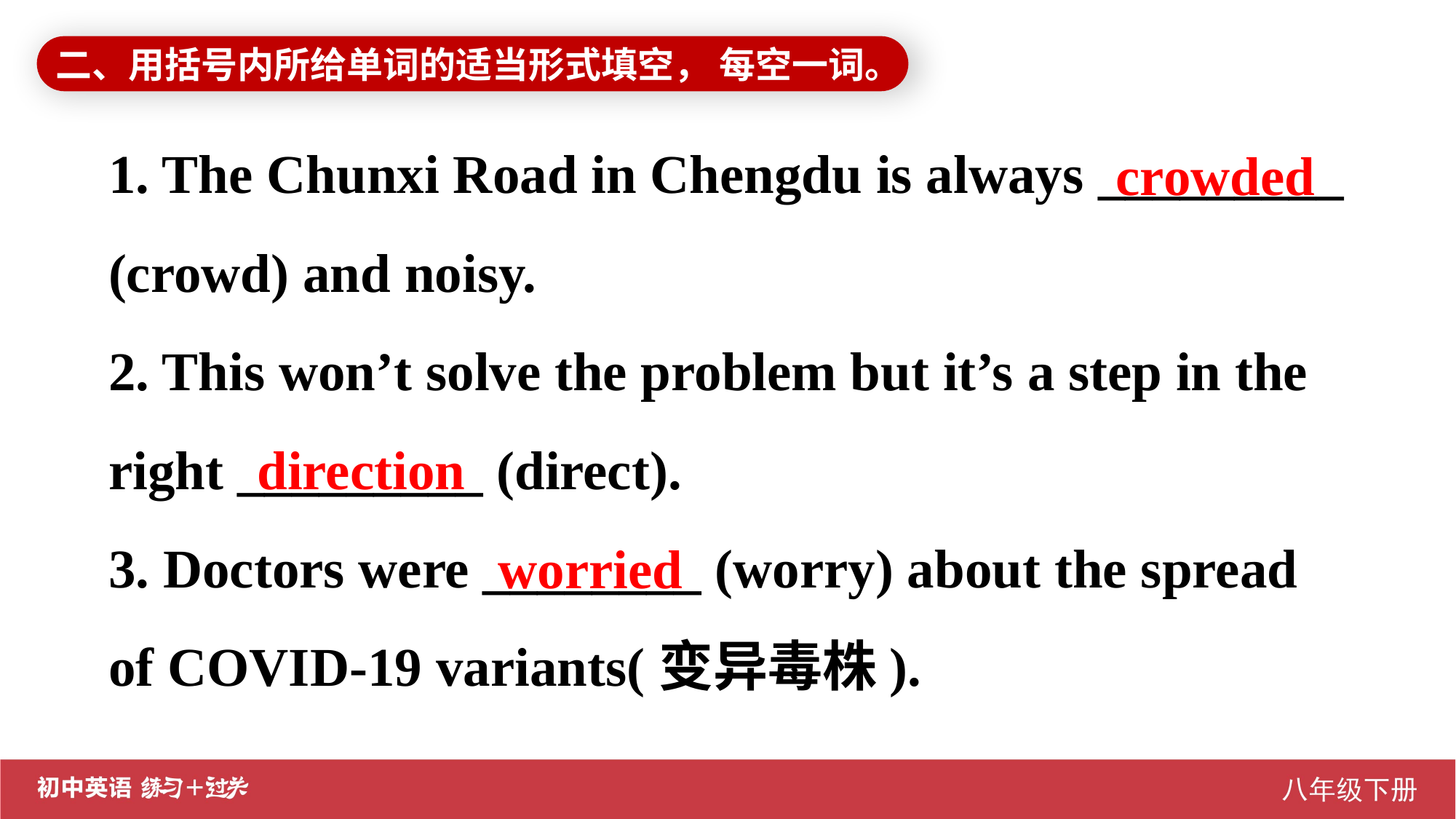

二、用括号内所给单词的适当形式填空， 每空一词。
1. The Chunxi Road in Chengdu is always _________ (crowd) and noisy.
2. This won’t solve the problem but it’s a step in the right _________ (direct).
3. Doctors were ________ (worry) about the spread of COVID-19 variants(变异毒株).
 crowded
direction
worried